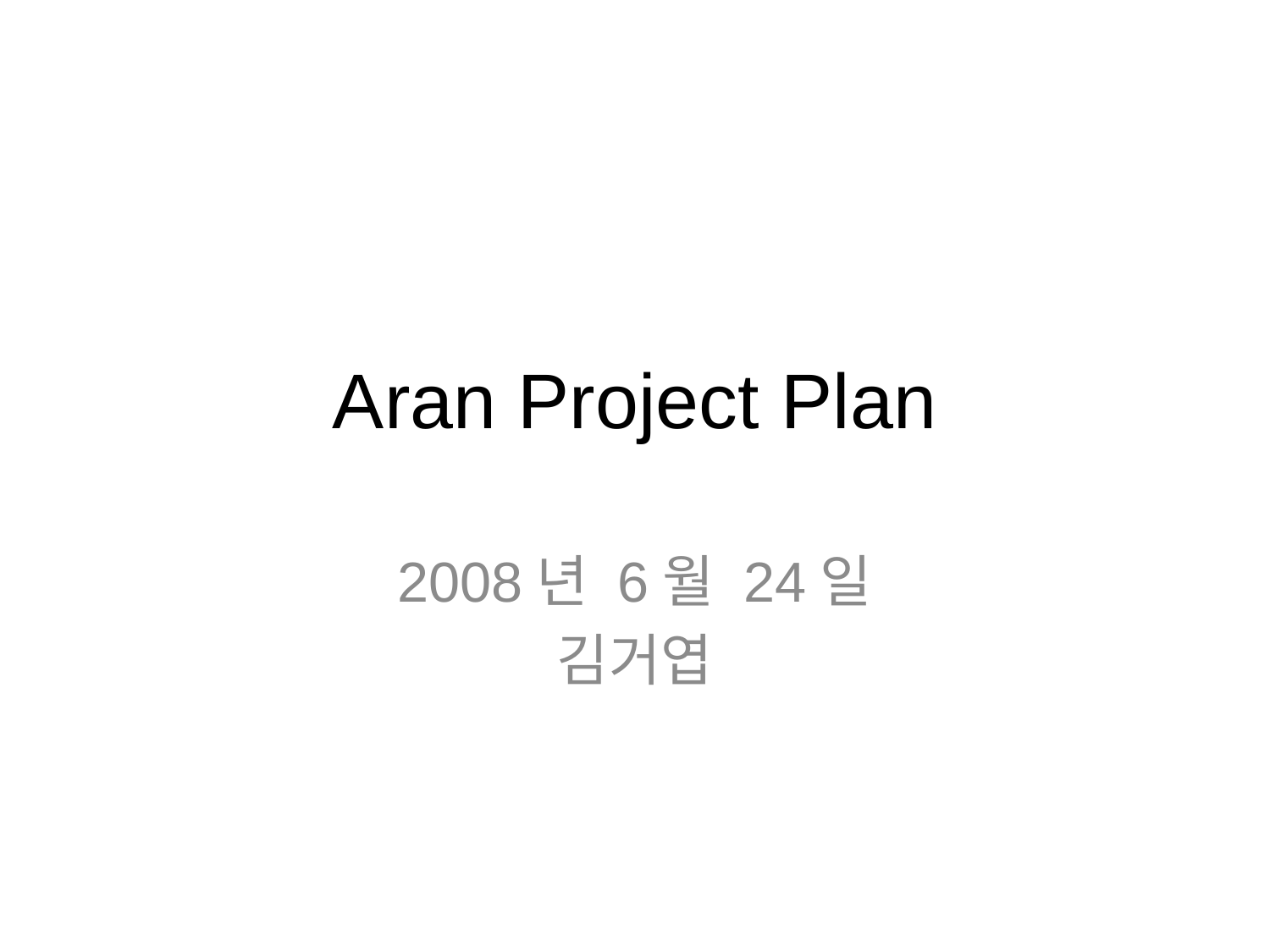

# Aran Project Plan
2008년 6월 24일
김거엽